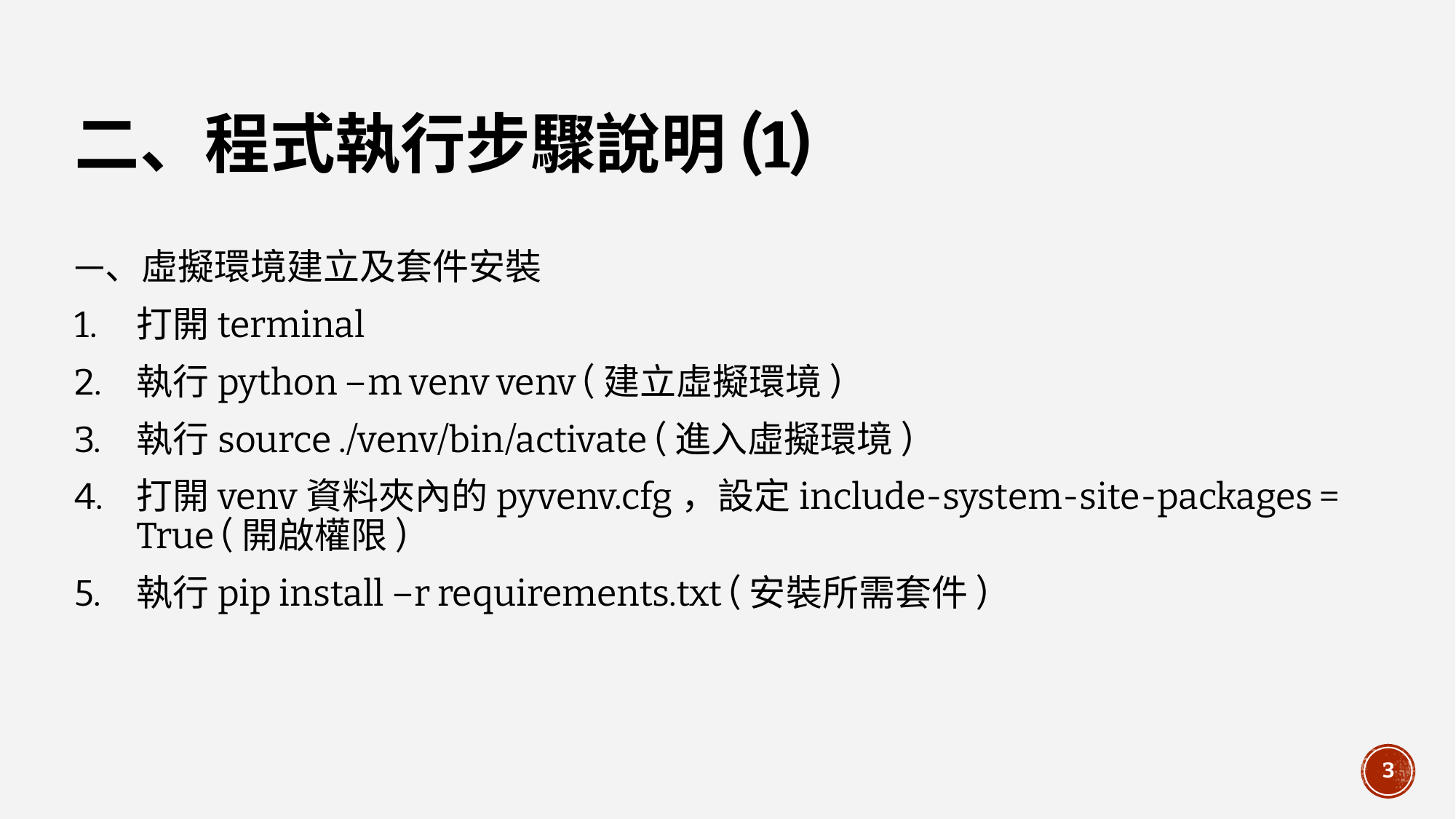

# 二、程式執行步驟說明(1)
一、虛擬環境建立及套件安裝
打開terminal
執行python –m venv venv (建立虛擬環境)
執行source ./venv/bin/activate (進入虛擬環境)
打開venv資料夾內的pyvenv.cfg，設定include-system-site-packages = True (開啟權限)
執行pip install –r requirements.txt (安裝所需套件)

3